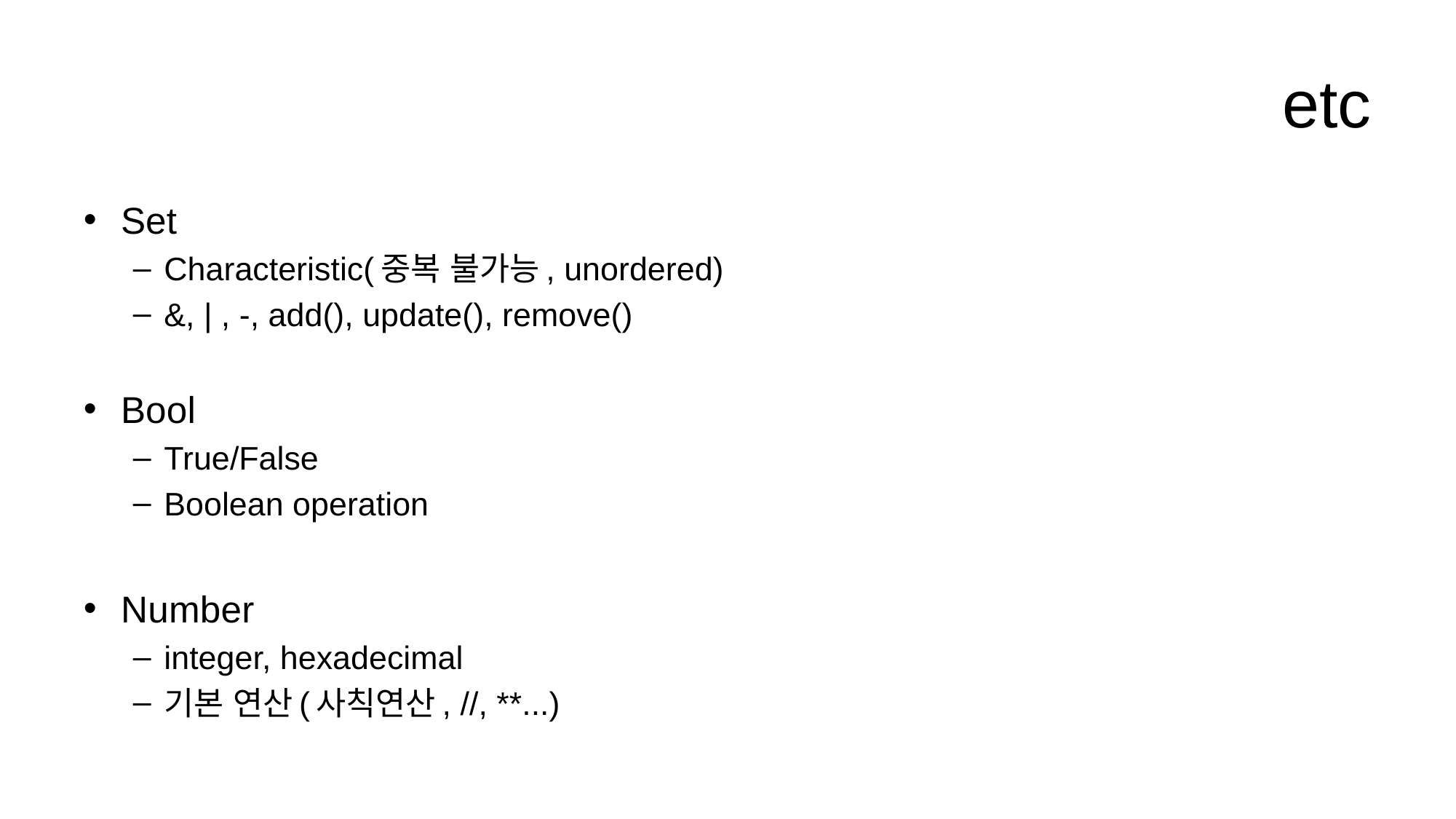

# etc
Set
Characteristic(중복 불가능, unordered)
&, | , -, add(), update(), remove()

Bool
True/False
Boolean operation

Number
integer, hexadecimal
기본 연산(사칙연산, //, **...)